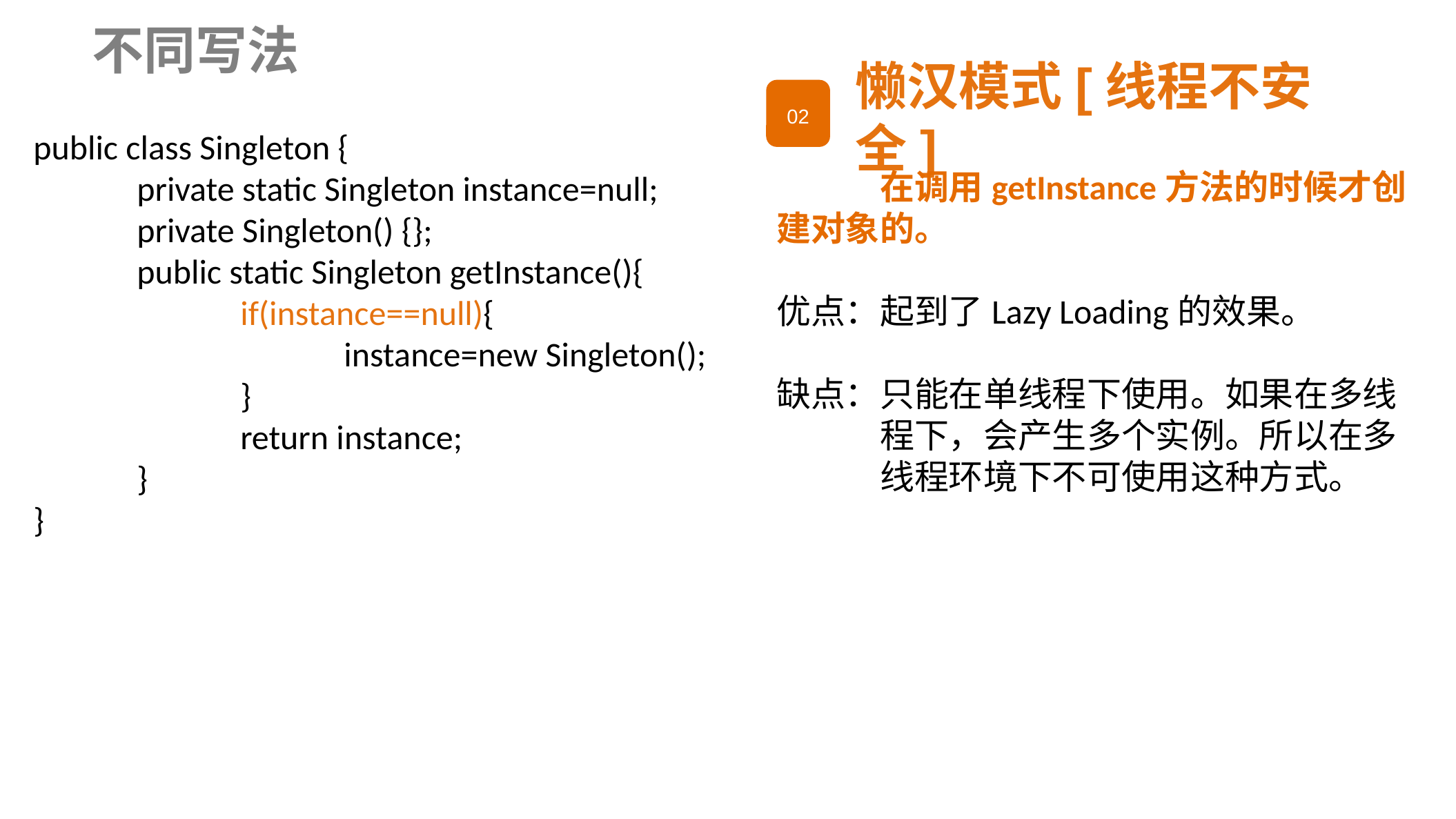

不同写法
02
懒汉模式[线程不安全]
	在调用getInstance方法的时候才创建对象的。

优点：起到了Lazy Loading的效果。

缺点：只能在单线程下使用。如果在多线	程下，会产生多个实例。所以在多	线程环境下不可使用这种方式。

public class Singleton {
	private static Singleton instance=null;
	private Singleton() {};
	public static Singleton getInstance(){
		if(instance==null){
			instance=new Singleton();
		}
		return instance;
	}
}